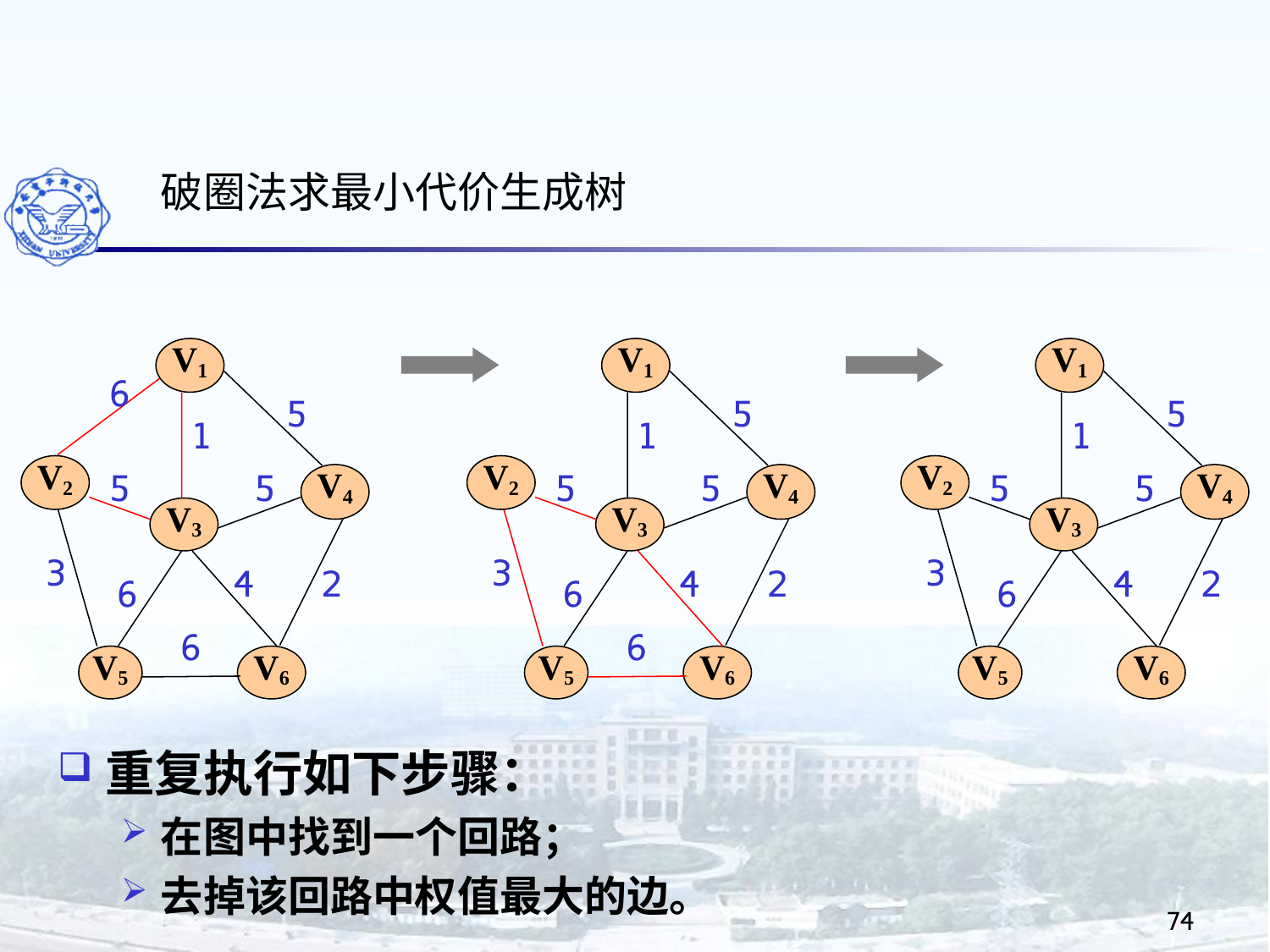

破圈法求最小代价生成树
V1
6

5

1
V2

V4

5
5

V3

3

4
2
6
6
V5

V6

V1

5

1
V2

V4

5
5

V3

3

4
2
6
6
V5

V6

V1

5

1
V2

V4

5
5

V3

3

4
2
6
V5

V6

重复执行如下步骤：
在图中找到一个回路；
去掉该回路中权值最大的边。
74